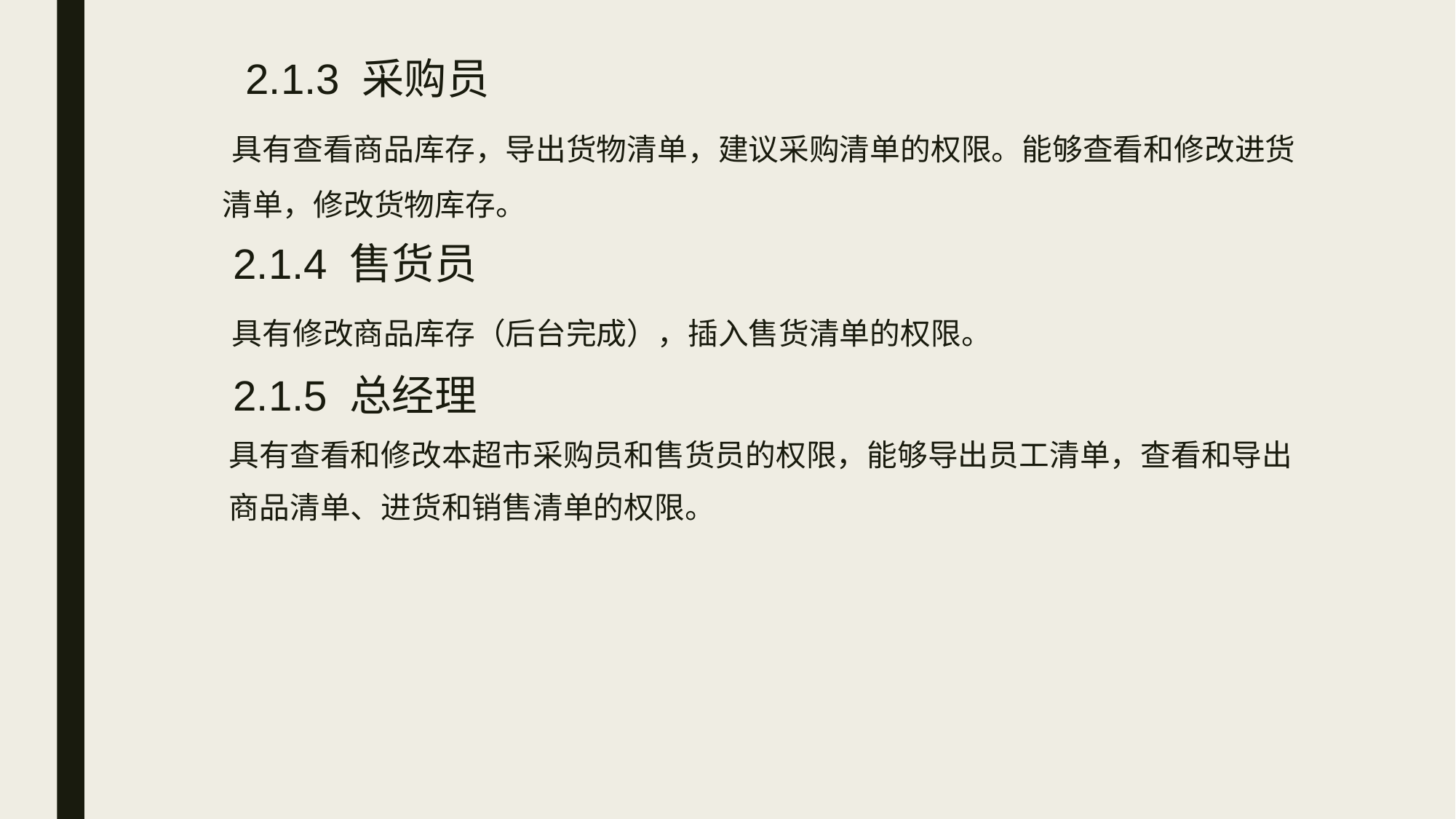

2.1.3 采购员
     具有查看商品库存，导出货物清单，建议采购清单的权限。能够查看和修改进货
      清单，修改货物库存。
       2.1.4 售货员
     具有修改商品库存（后台完成），插入售货清单的权限。
       2.1.5 总经理
       具有查看和修改本超市采购员和售货员的权限，能够导出员工清单，查看和导出
       商品清单、进货和销售清单的权限。